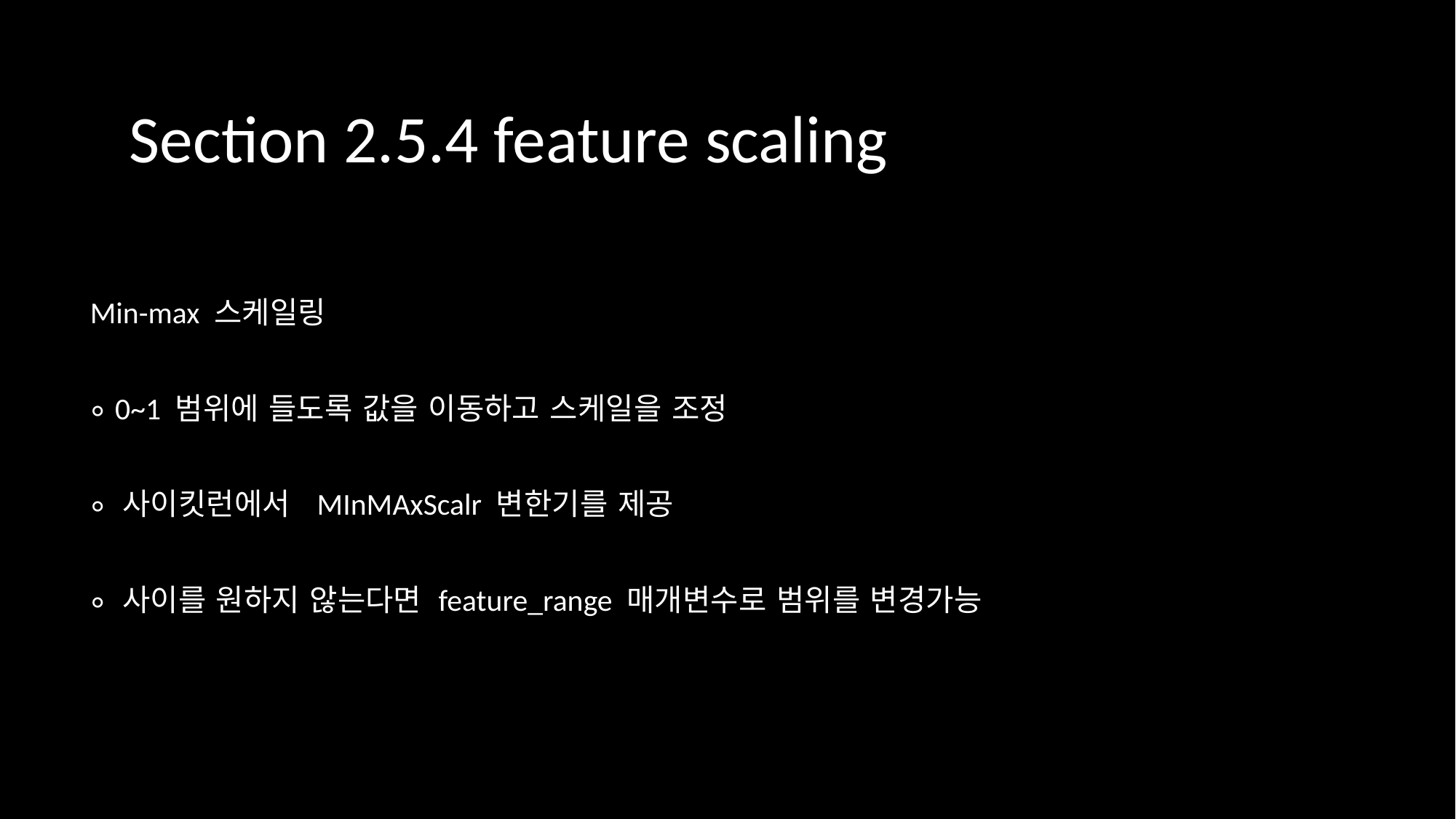

Section 2.5.4 feature scaling

Min-max 스케일링

∘ 0~1 범위에 들도록 값을 이동하고 스케일을 조정

∘ 사이킷런에서  MInMAxScalr 변한기를 제공

∘ 사이를 원하지 않는다면 feature_range 매개변수로 범위를 변경가능